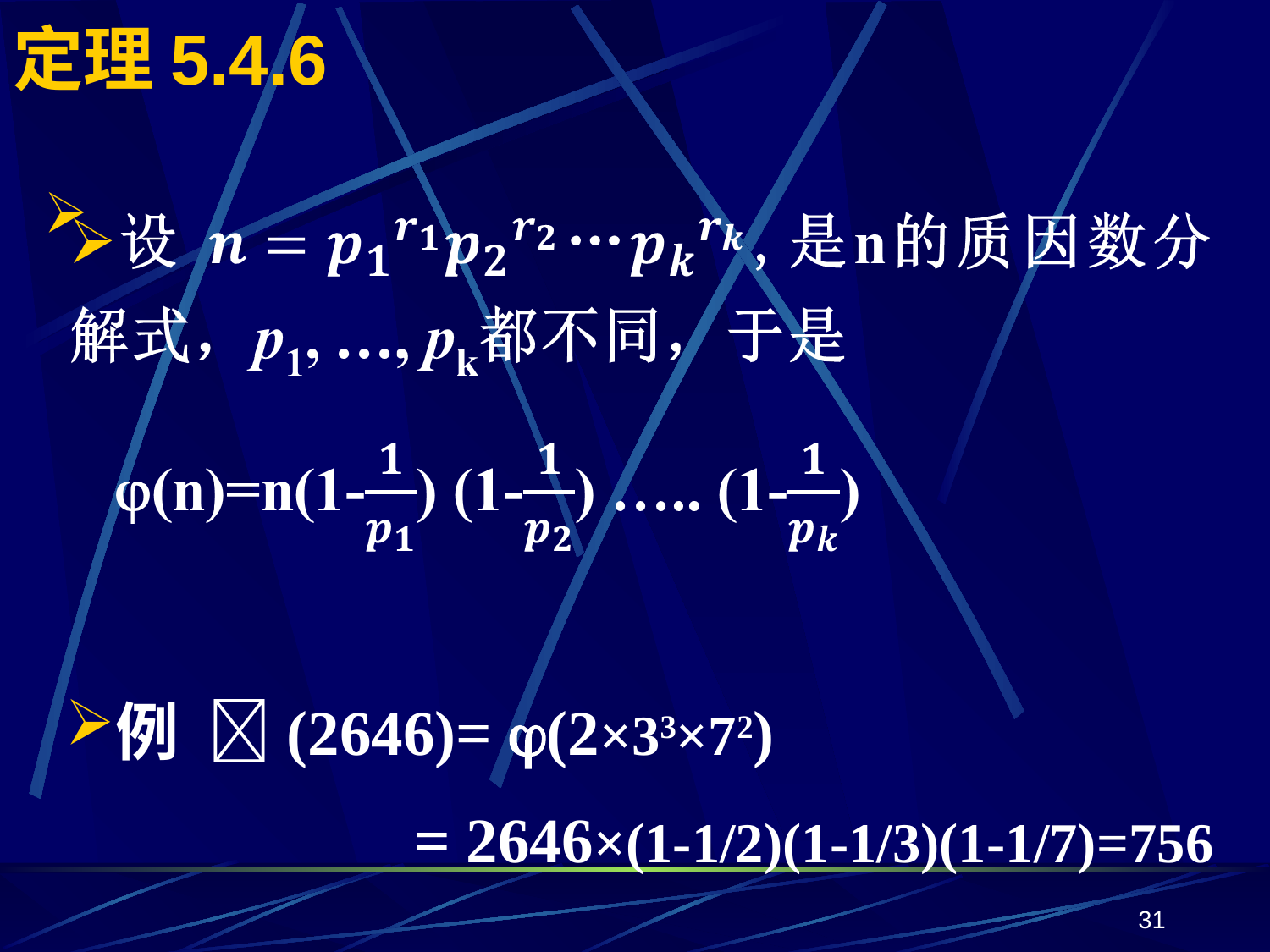

# 定理5.4.6

例  ϕ(2646)= ϕ(2×33×72)
                      = 2646×(1-1/2)(1-1/3)(1-1/7)=756

31